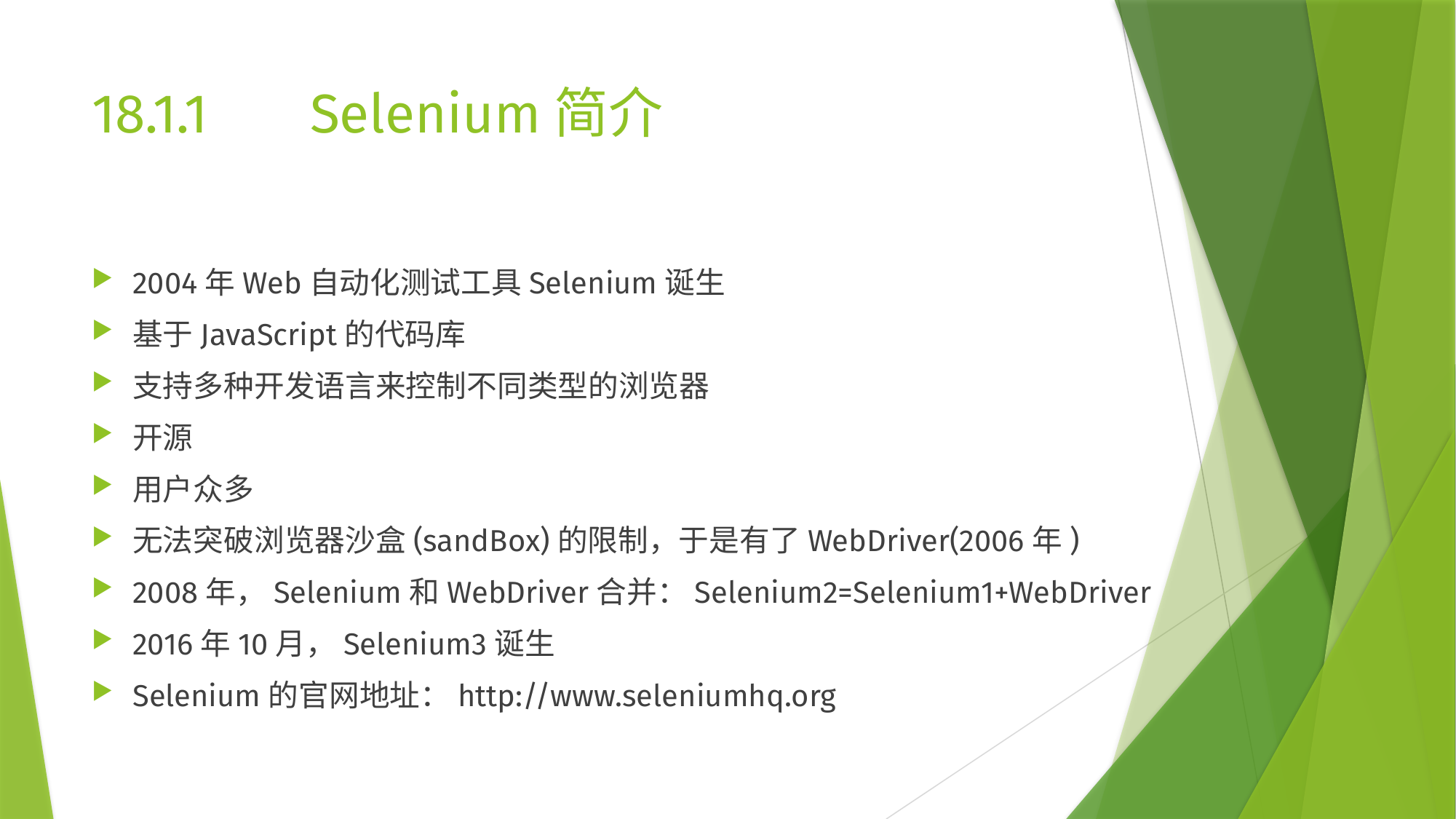

# 18.1.1	Selenium简介
2004年Web自动化测试工具Selenium诞生
基于JavaScript的代码库
支持多种开发语言来控制不同类型的浏览器
开源
用户众多
无法突破浏览器沙盒(sandBox)的限制，于是有了WebDriver(2006年)
2008年，Selenium和WebDriver合并：Selenium2=Selenium1+WebDriver
2016年10月，Selenium3诞生
Selenium的官网地址：http://www.seleniumhq.org